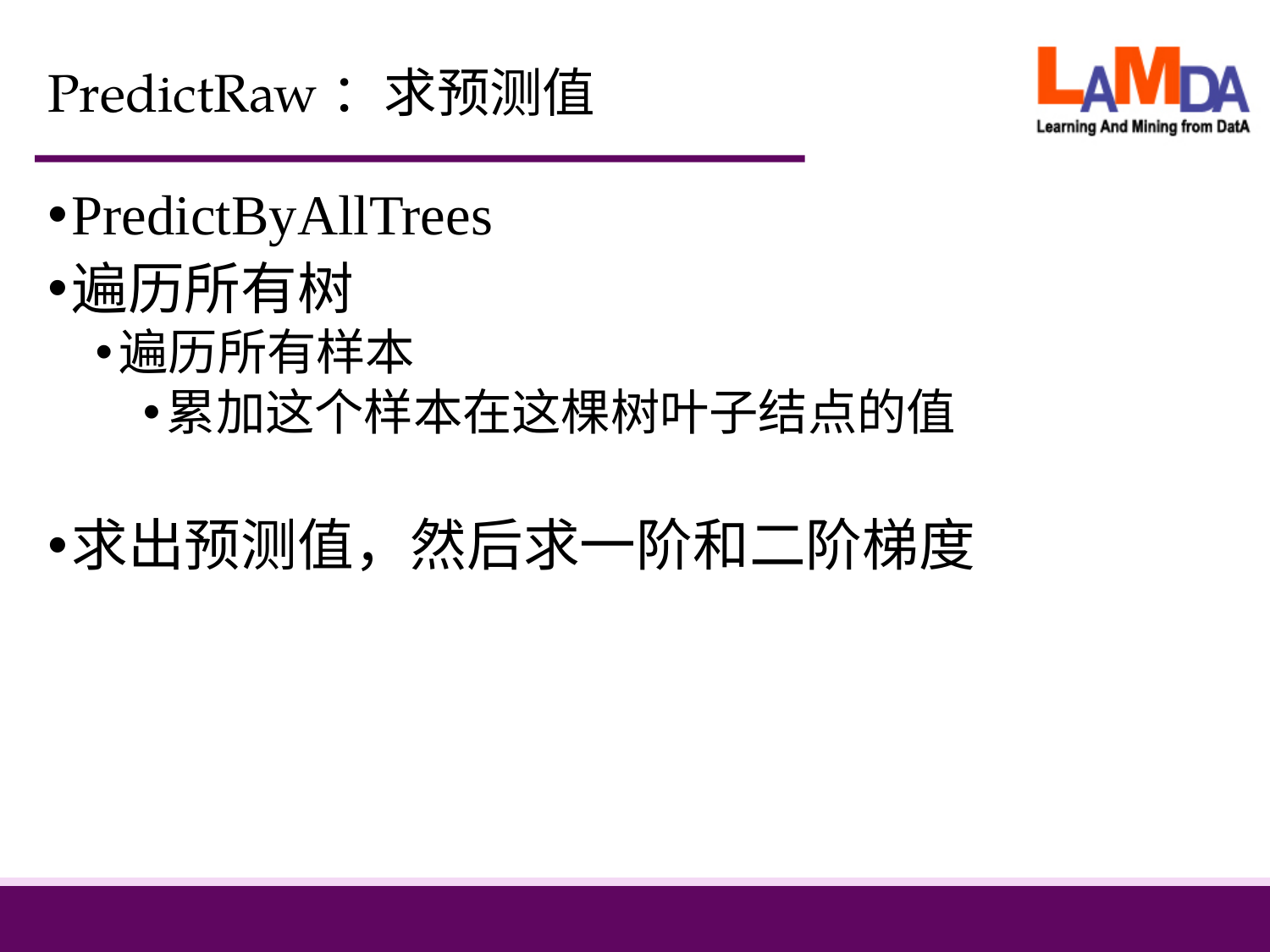

# PredictRaw：求预测值
PredictByAllTrees
遍历所有树
遍历所有样本
累加这个样本在这棵树叶子结点的值

求出预测值，然后求一阶和二阶梯度